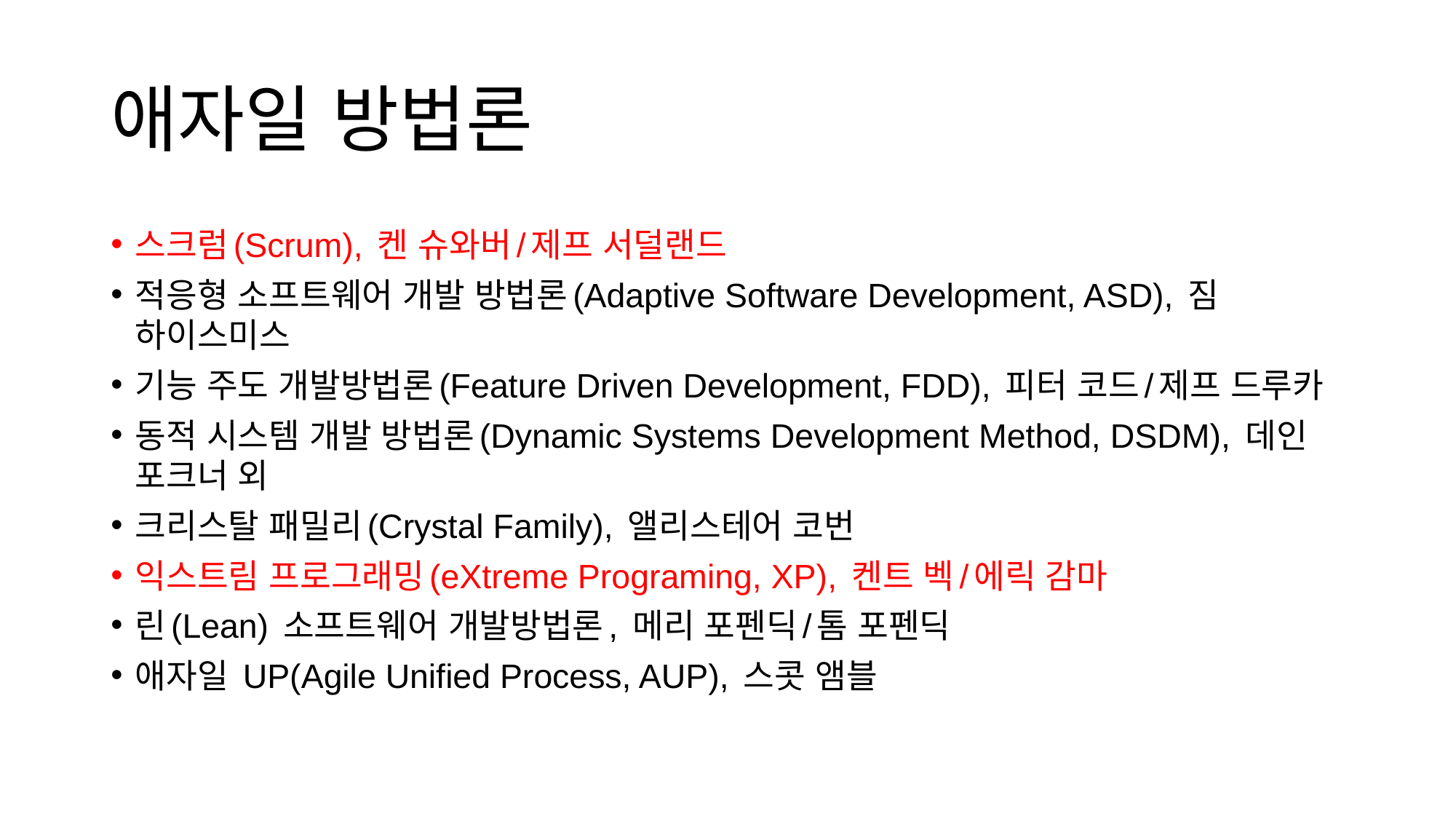

# 애자일 방법론
스크럼(Scrum), 켄 슈와버/제프 서덜랜드
적응형 소프트웨어 개발 방법론(Adaptive Software Development, ASD), 짐 하이스미스
기능 주도 개발방법론(Feature Driven Development, FDD), 피터 코드/제프 드루카
동적 시스템 개발 방법론(Dynamic Systems Development Method, DSDM), 데인 포크너 외
크리스탈 패밀리(Crystal Family), 앨리스테어 코번
익스트림 프로그래밍(eXtreme Programing, XP), 켄트 벡/에릭 감마
린(Lean) 소프트웨어 개발방법론, 메리 포펜딕/톰 포펜딕
애자일 UP(Agile Unified Process, AUP), 스콧 앰블